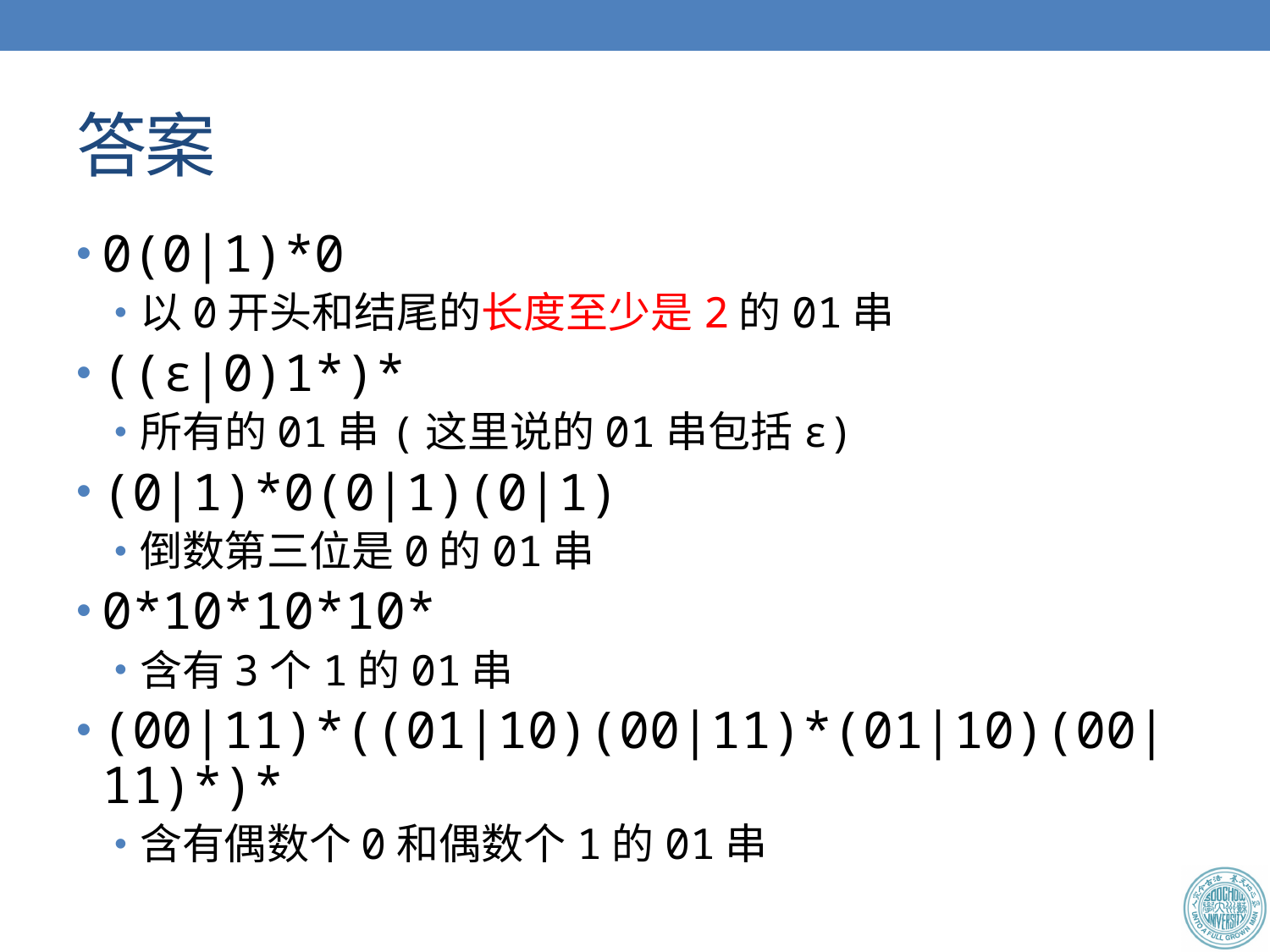

# 答案
0(0|1)*0
以0开头和结尾的长度至少是2的01串
((ε|0)1*)*
所有的01串(这里说的01串包括ε)
(0|1)*0(0|1)(0|1)
倒数第三位是0的01串
0*10*10*10*
含有3个1的01串
(00|11)*((01|10)(00|11)*(01|10)(00|11)*)*
含有偶数个0和偶数个1的01串